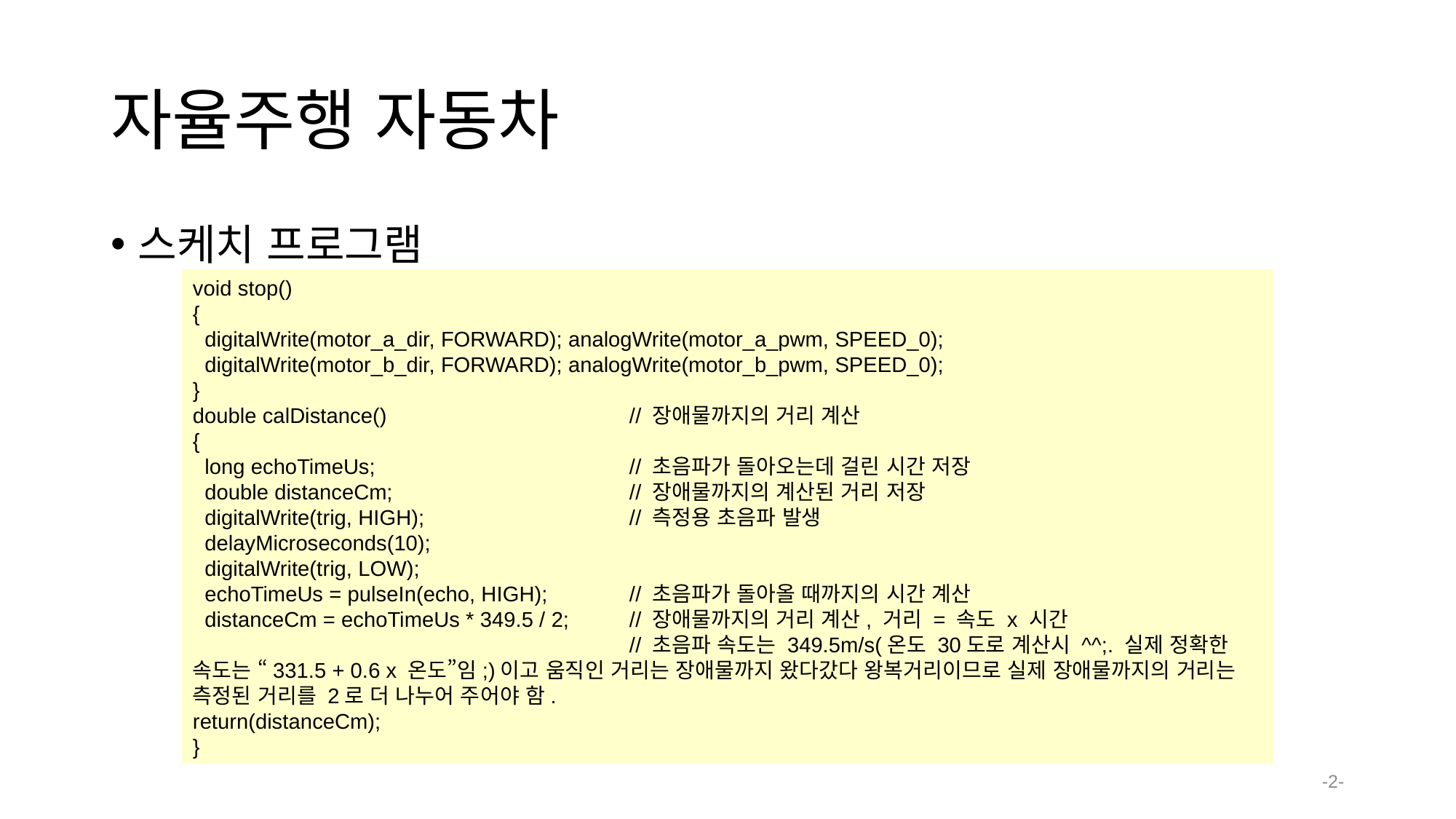

# 자율주행 자동차
스케치 프로그램
void stop()
{
  digitalWrite(motor_a_dir, FORWARD); analogWrite(motor_a_pwm, SPEED_0);
  digitalWrite(motor_b_dir, FORWARD); analogWrite(motor_b_pwm, SPEED_0);
}
double calDistance()			// 장애물까지의 거리 계산
{
  long echoTimeUs;			// 초음파가 돌아오는데 걸린 시간 저장
  double distanceCm;			// 장애물까지의 계산된 거리 저장
  digitalWrite(trig, HIGH);		// 측정용 초음파 발생
  delayMicroseconds(10);
  digitalWrite(trig, LOW);
  echoTimeUs = pulseIn(echo, HIGH);	// 초음파가 돌아올 때까지의 시간 계산
  distanceCm = echoTimeUs * 349.5 / 2;	// 장애물까지의 거리 계산, 거리 = 속도 x 시간
				// 초음파 속도는 349.5m/s(온도 30도로 계산시 ^^;. 실제 정확한 속도는 “331.5 + 0.6 x 온도”임;)이고 움직인 거리는 장애물까지 왔다갔다 왕복거리이므로 실제 장애물까지의 거리는 측정된 거리를 2로 더 나누어 주어야 함.
return(distanceCm);
}
-2-